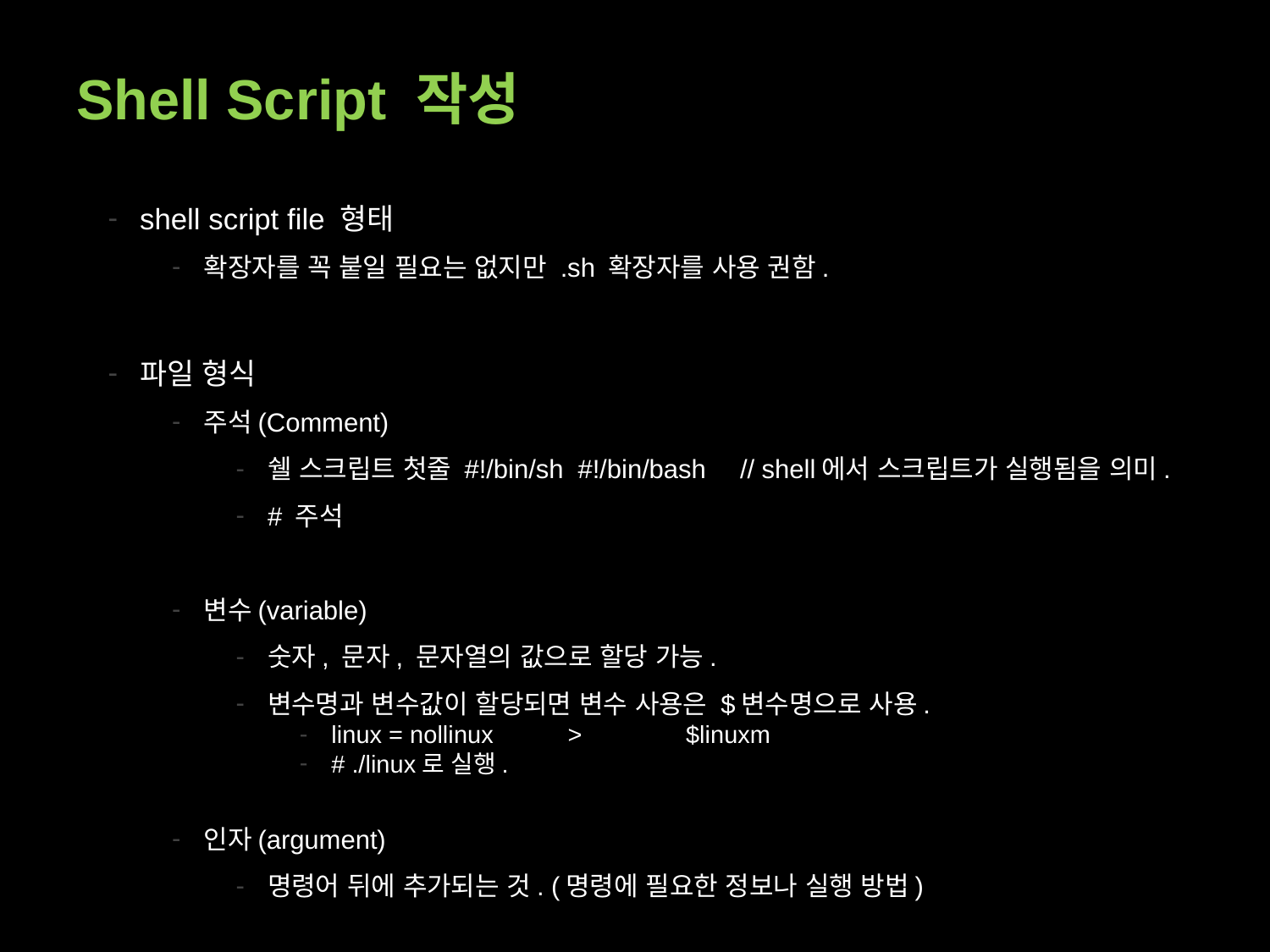

# Shell Script 작성
shell script file 형태
확장자를 꼭 붙일 필요는 없지만 .sh 확장자를 사용 권함.

파일 형식
주석(Comment)
쉘 스크립트 첫줄 #!/bin/sh  #!/bin/bash	// shell에서 스크립트가 실행됨을 의미.
# 주석
변수(variable)
숫자, 문자, 문자열의 값으로 할당 가능.
변수명과 변수값이 할당되면 변수 사용은 $변수명으로 사용.
linux = nollinux		>	$linuxm
# ./linux로 실행.
인자(argument)
명령어 뒤에 추가되는 것. (명령에 필요한 정보나 실행 방법)